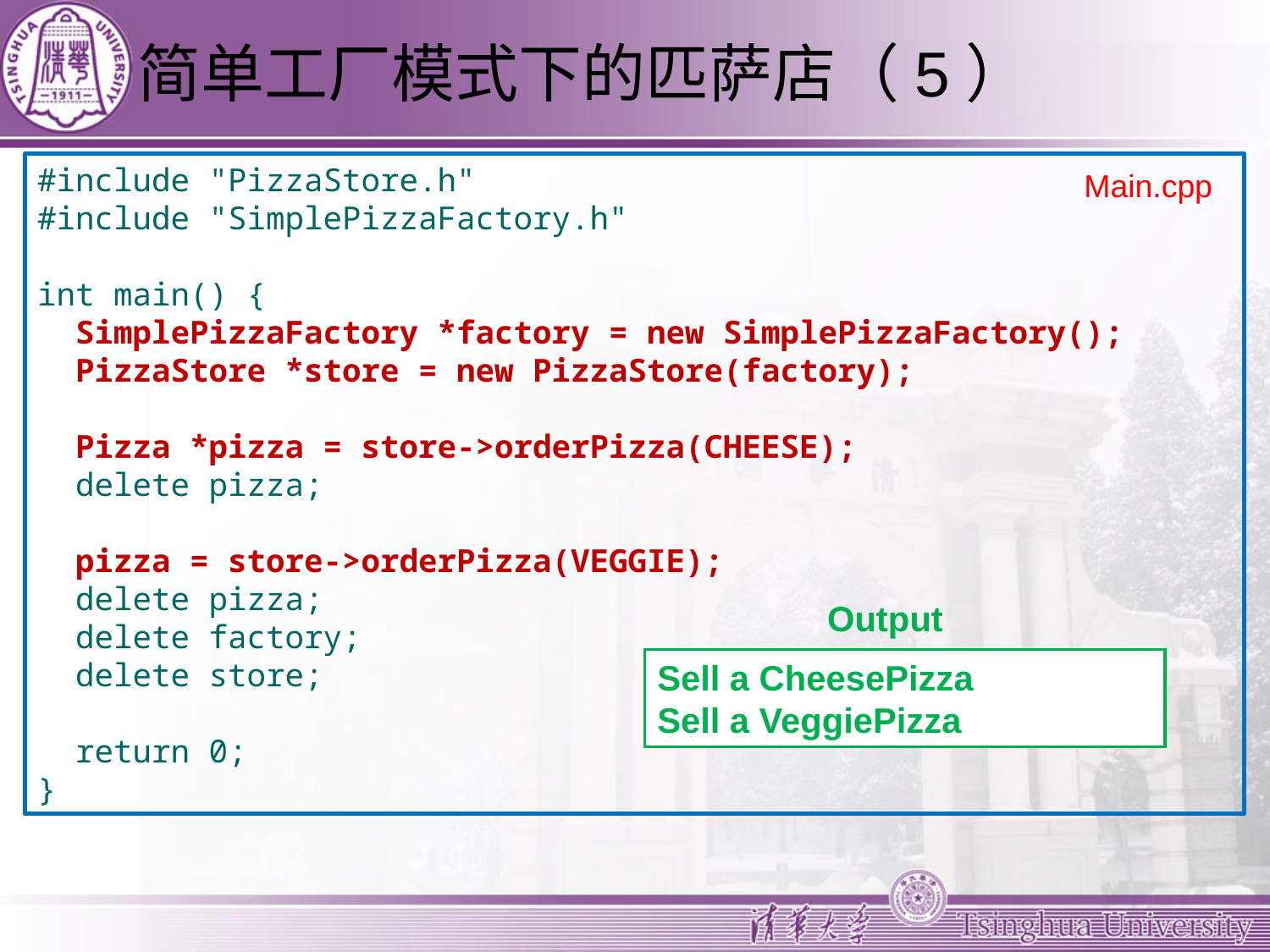

# 简单工厂模式下的匹萨店（5）
#include "PizzaStore.h"
#include "SimplePizzaFactory.h"

int main() {
  SimplePizzaFactory *factory = new SimplePizzaFactory();
  PizzaStore *store = new PizzaStore(factory);

  Pizza *pizza = store->orderPizza(CHEESE);
  delete pizza;

  pizza = store->orderPizza(VEGGIE);
  delete pizza;
  delete factory;
  delete store;

  return 0;
}
Main.cpp
Output
Sell a CheesePizza
Sell a VeggiePizza